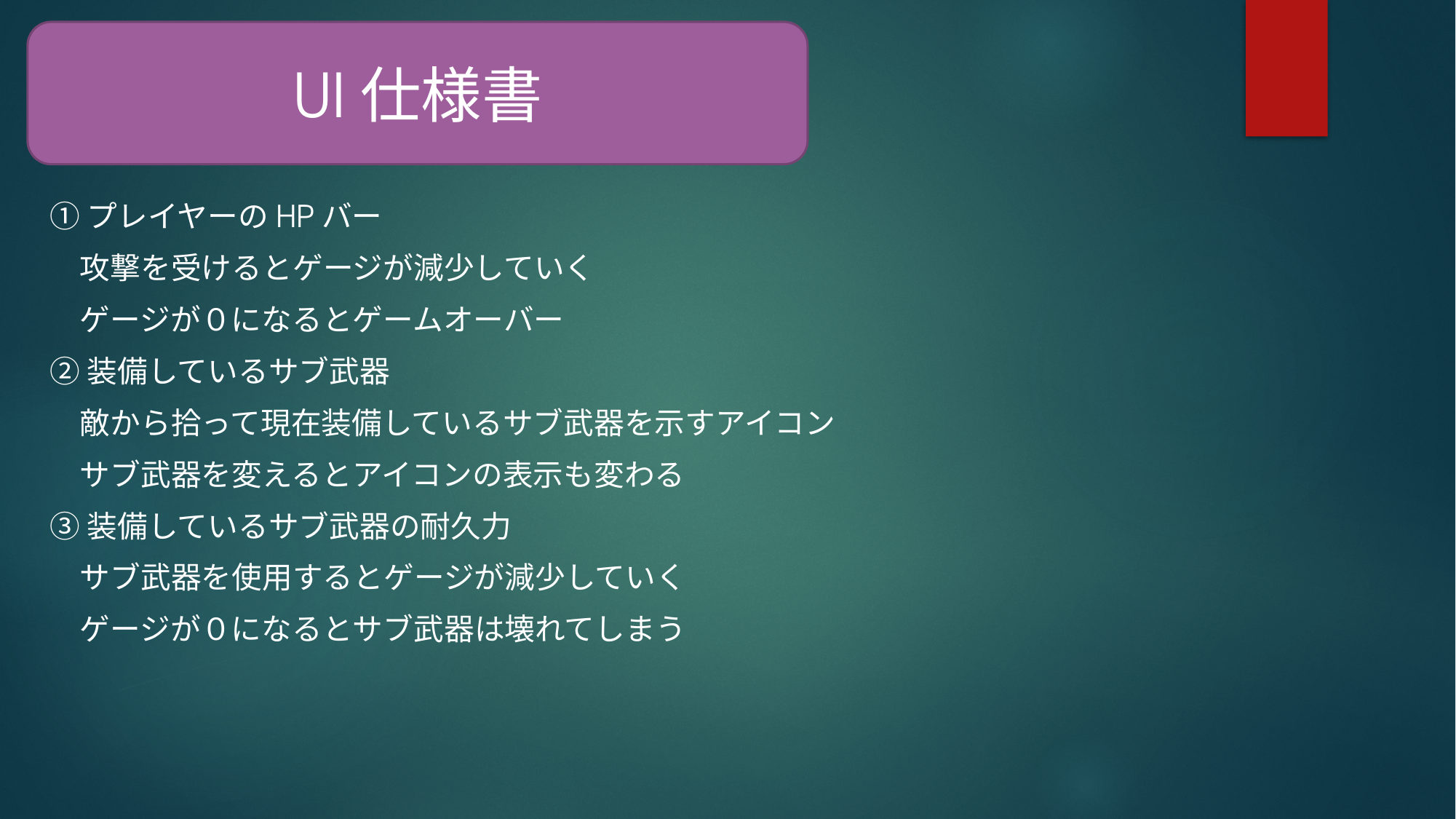

UI仕様書
①プレイヤーのHPバー
　攻撃を受けるとゲージが減少していく
　ゲージが０になるとゲームオーバー
②装備しているサブ武器
　敵から拾って現在装備しているサブ武器を示すアイコン
　サブ武器を変えるとアイコンの表示も変わる
③装備しているサブ武器の耐久力
　サブ武器を使用するとゲージが減少していく
　ゲージが０になるとサブ武器は壊れてしまう